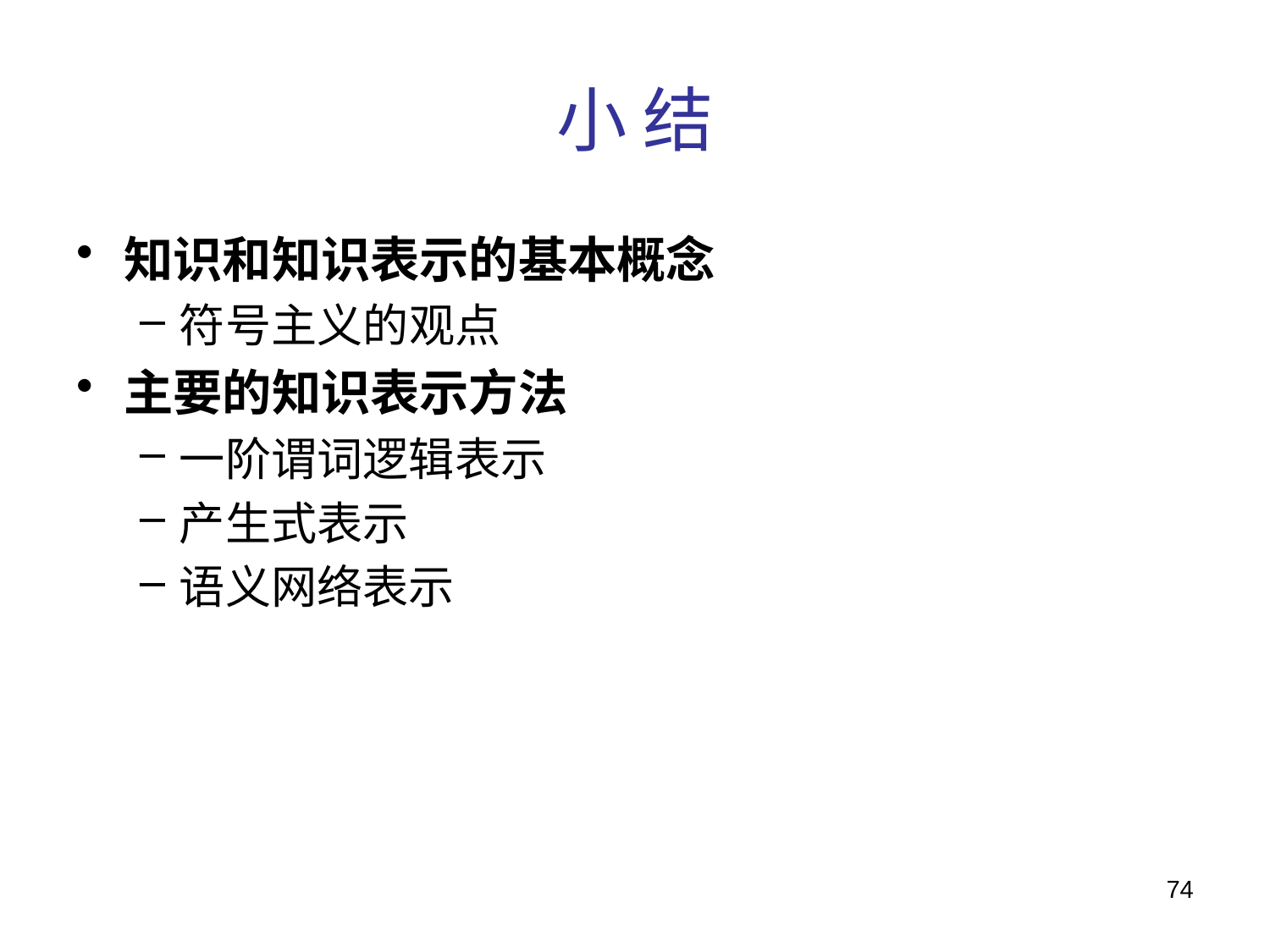

# 小 结
知识和知识表示的基本概念
符号主义的观点
主要的知识表示方法
一阶谓词逻辑表示
产生式表示
语义网络表示
74